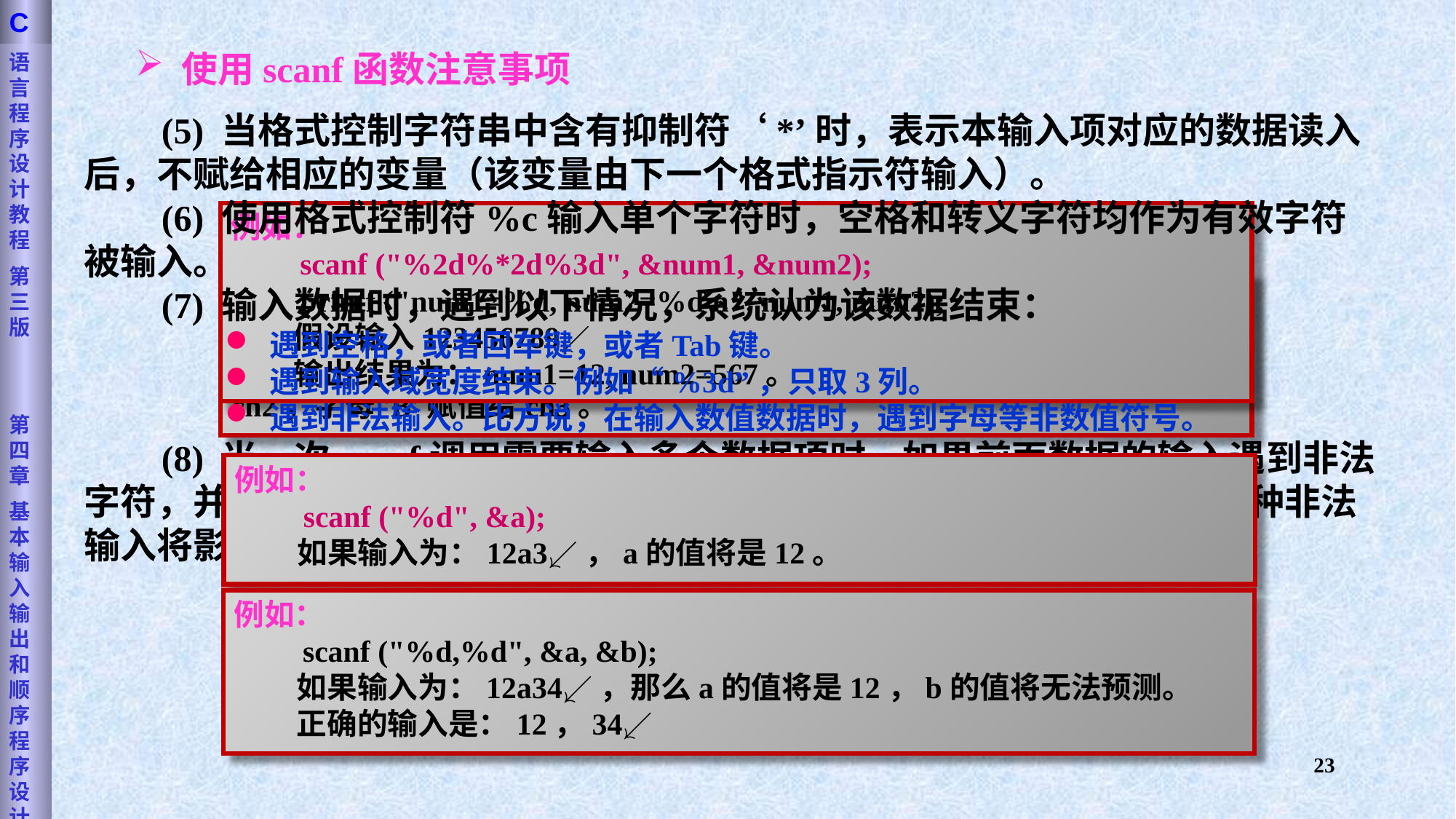

语言程序设计教程
第三版

第四章
基本输入输出和顺序程序设计
C
 使用scanf函数注意事项
     (5) 当格式控制字符串中含有抑制符‘*’时，表示本输入项对应的数据读入后，不赋给相应的变量（该变量由下一个格式指示符输入）。
     (6) 使用格式控制符%c输入单个字符时，空格和转义字符均作为有效字符被输入。
     (7) 输入数据时，遇到以下情况，系统认为该数据结束：
 遇到空格，或者回车键，或者Tab键。
 遇到输入域宽度结束。例如“%3d”，只取3列。
 遇到非法输入。比方说，在输入数值数据时，遇到字母等非数值符号。
     (8) 当一次scanf调用需要输入多个数据项时，如果前面数据的输入遇到非法字符，并且输入的非法字符不是格式控制字符串中的常规字符，那么，这种非法输入将影响后面数据的输入，导致数据输入失败。
例如：
         scanf ("%2d%*2d%3d", &num1, &num2);
         printf ("num1=%d, num2=%d\n", num1, num2);
        假设输入123456789↙
        输出结果为：num1=12, num2=567。
例如：
         scanf ("%c%c%c", &ch1, &ch2, &ch3);
        假设输入：A□B□C↙，则系统将字母'A'赋值给ch1，空格'□'赋值给ch2，字母'B'赋值给ch3。
例如：
         scanf ("%d", &a);
        如果输入为：12a3↙，a的值将是12。
例如：
         scanf ("%d,%d", &a, &b);
        如果输入为：12a34↙，那么a的值将是12，b的值将无法预测。
        正确的输入是：12，34↙
23